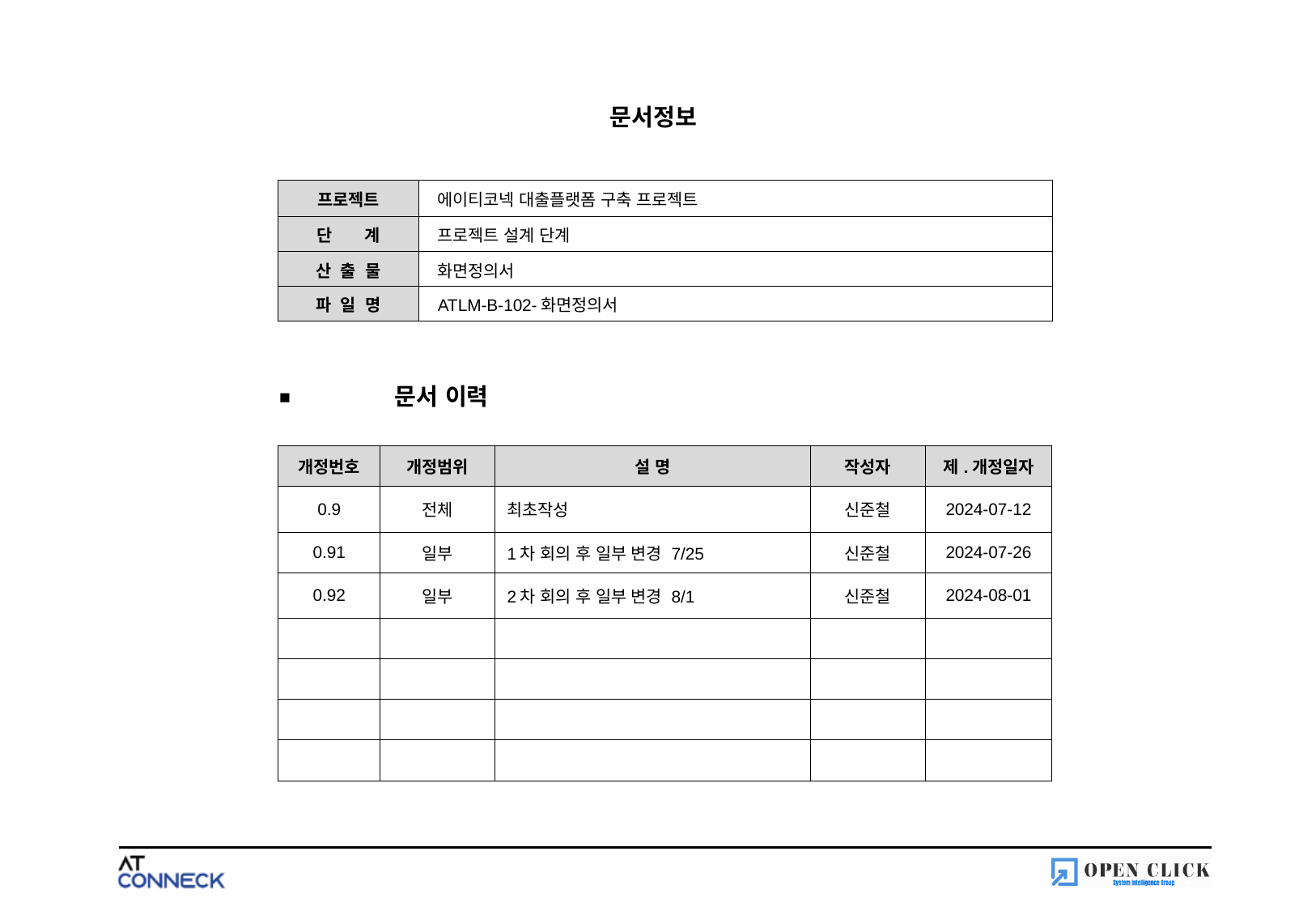

| 문서정보 |
| --- |
| 프로젝트 | 에이티코넥 대출플랫폼 구축 프로젝트 |
| --- | --- |
| 단 계 | 프로젝트 설계 단계 |
| 산 출 물 | 화면정의서 |
| 파 일 명 | ATLM-B-102-화면정의서 |
| 문서 이력 |
| --- |
| ■ |
| --- |
| 개정번호 | 개정범위 | 설 명 | 작성자 | 제.개정일자 |
| --- | --- | --- | --- | --- |
| 0.9 | 전체 | 최초작성 | 신준철 | 2024-07-12 |
| 0.91 | 일부 | 1차 회의 후 일부 변경 7/25 | 신준철 | 2024-07-26 |
| 0.92 | 일부 | 2차 회의 후 일부 변경 8/1 | 신준철 | 2024-08-01 |
|  |  |  |  |  |
|  |  |  |  |  |
|  |  |  |  |  |
|  |  |  |  |  |